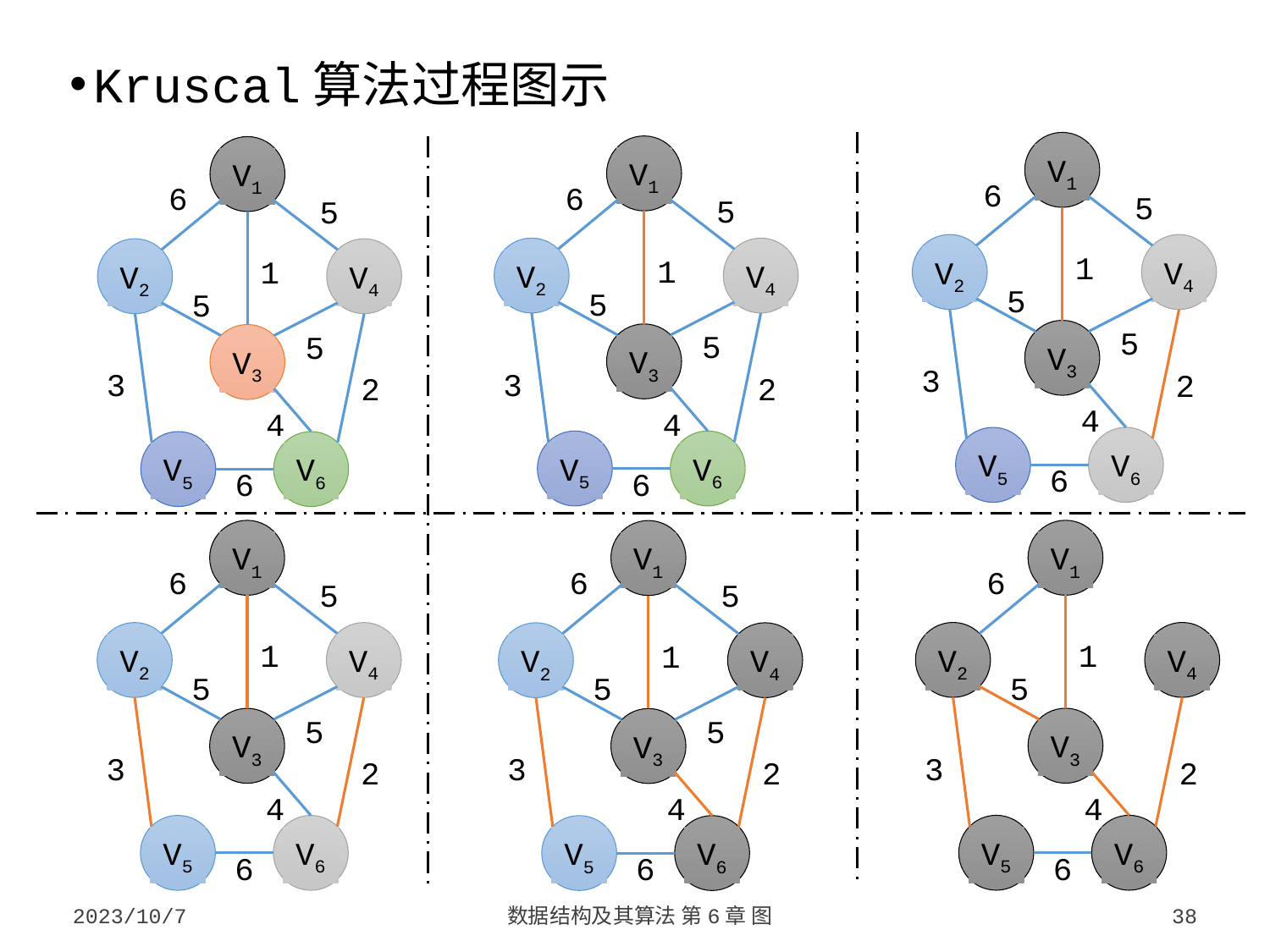

Kruscal算法过程图示

V1
V1
V1
6
6
6
5
5
5

1
1
1
V2
V4
V2
V4
V2
V4
5
5
5
5

5
5

V3
V3
V3
3
3
3
2
2
2
4
4
4

V5
V6
V5
V6
V5
V6
6
6
6

V1
V1
V1
6
6
6
5
5

1
1
1
V2
V4
V2
V4
V2
V4
5
5
5
5
5

V3
V3
V3
3
3
3
2
2
2
4
4
4

V5
V6
V5
V6
V5
V6
6
6
6
2023/10/7
数据结构及其算法 第6章 图
38